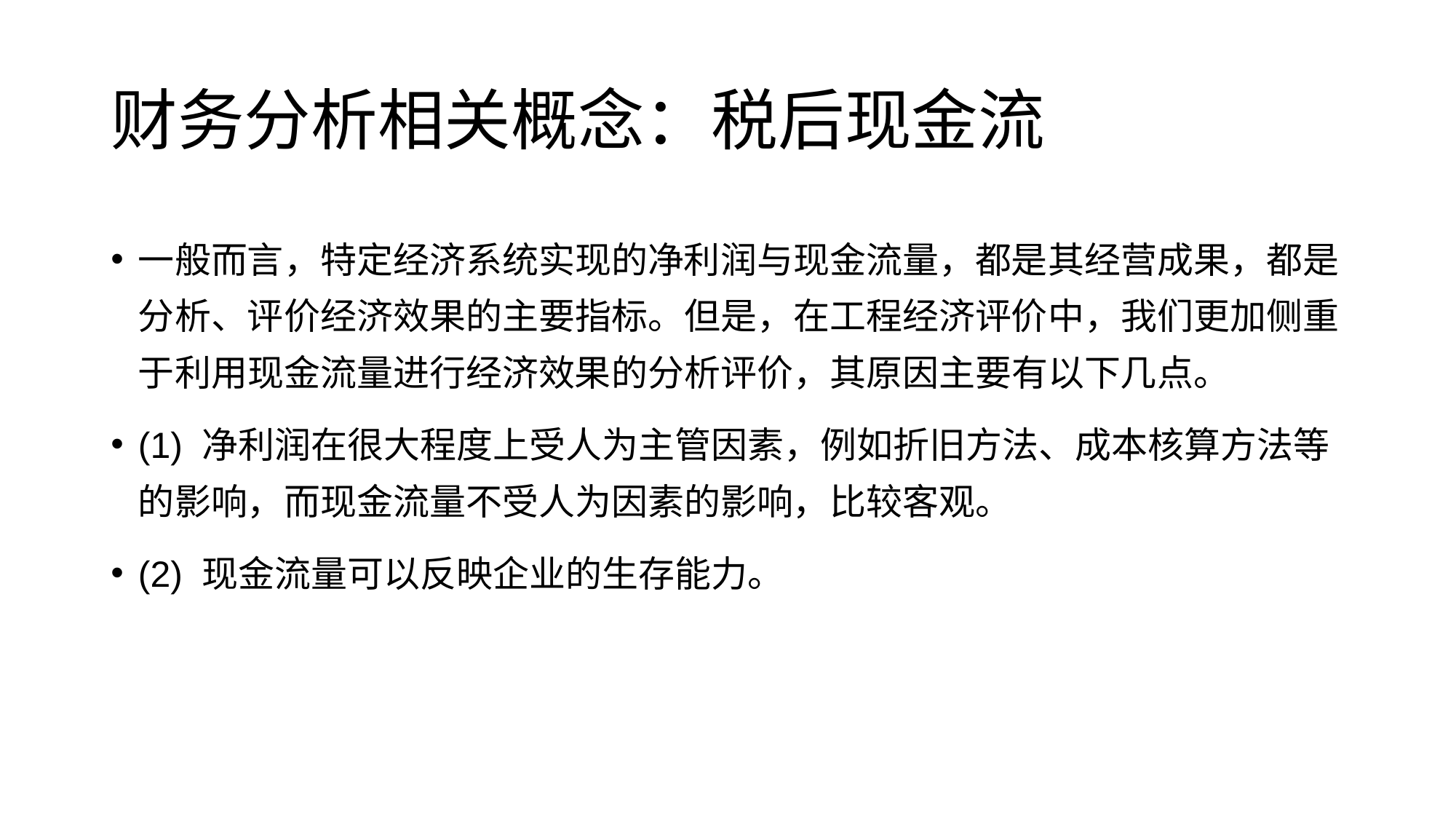

# 财务分析相关概念：税后现金流
一般而言，特定经济系统实现的净利润与现金流量，都是其经营成果，都是分析、评价经济效果的主要指标。但是，在工程经济评价中，我们更加侧重于利用现金流量进行经济效果的分析评价，其原因主要有以下几点。
(1) 净利润在很大程度上受人为主管因素，例如折旧方法、成本核算方法等的影响，而现金流量不受人为因素的影响，比较客观。
(2) 现金流量可以反映企业的生存能力。